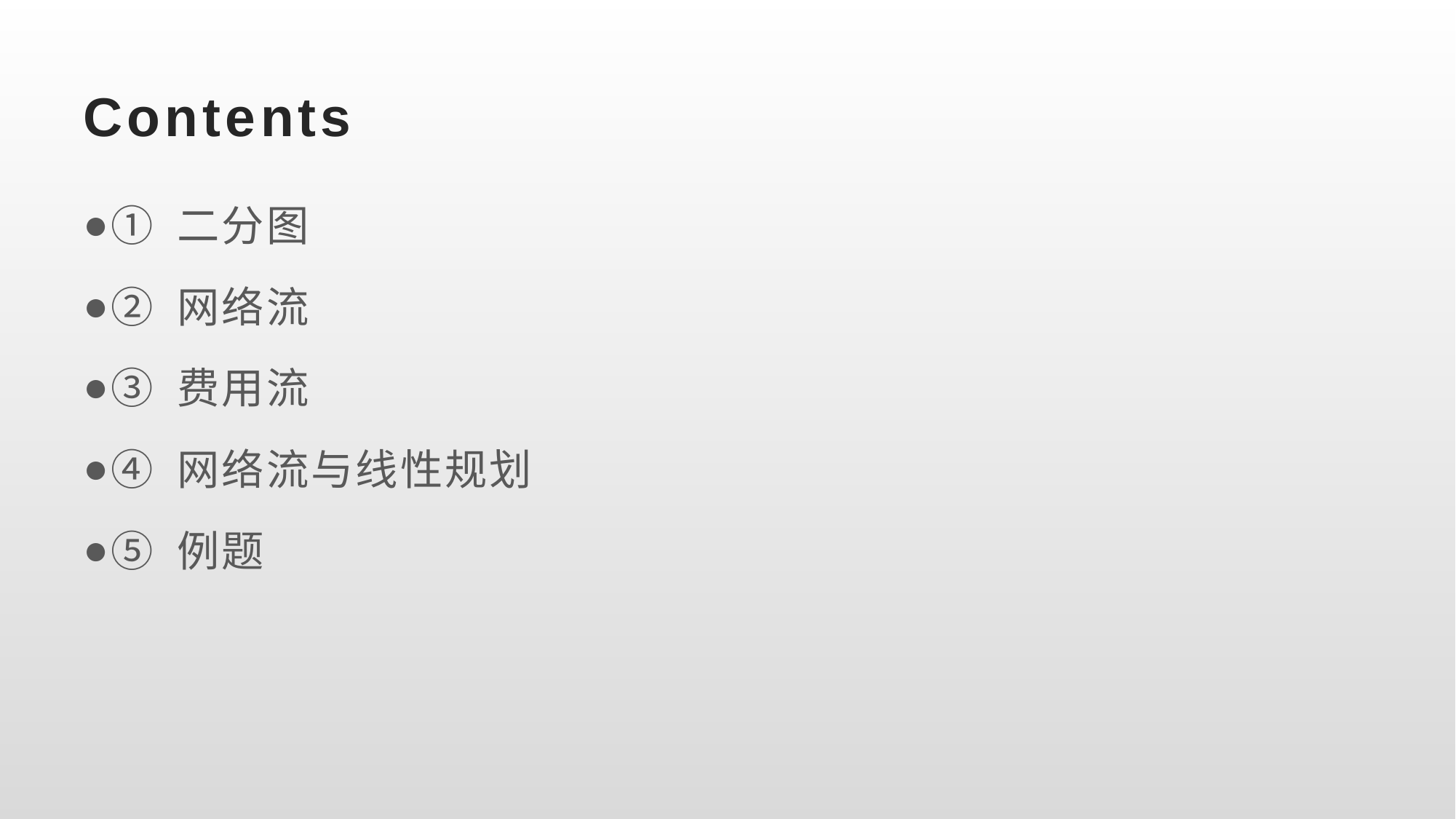

# Contents
① 二分图
② 网络流
③ 费用流
④ 网络流与线性规划
⑤ 例题